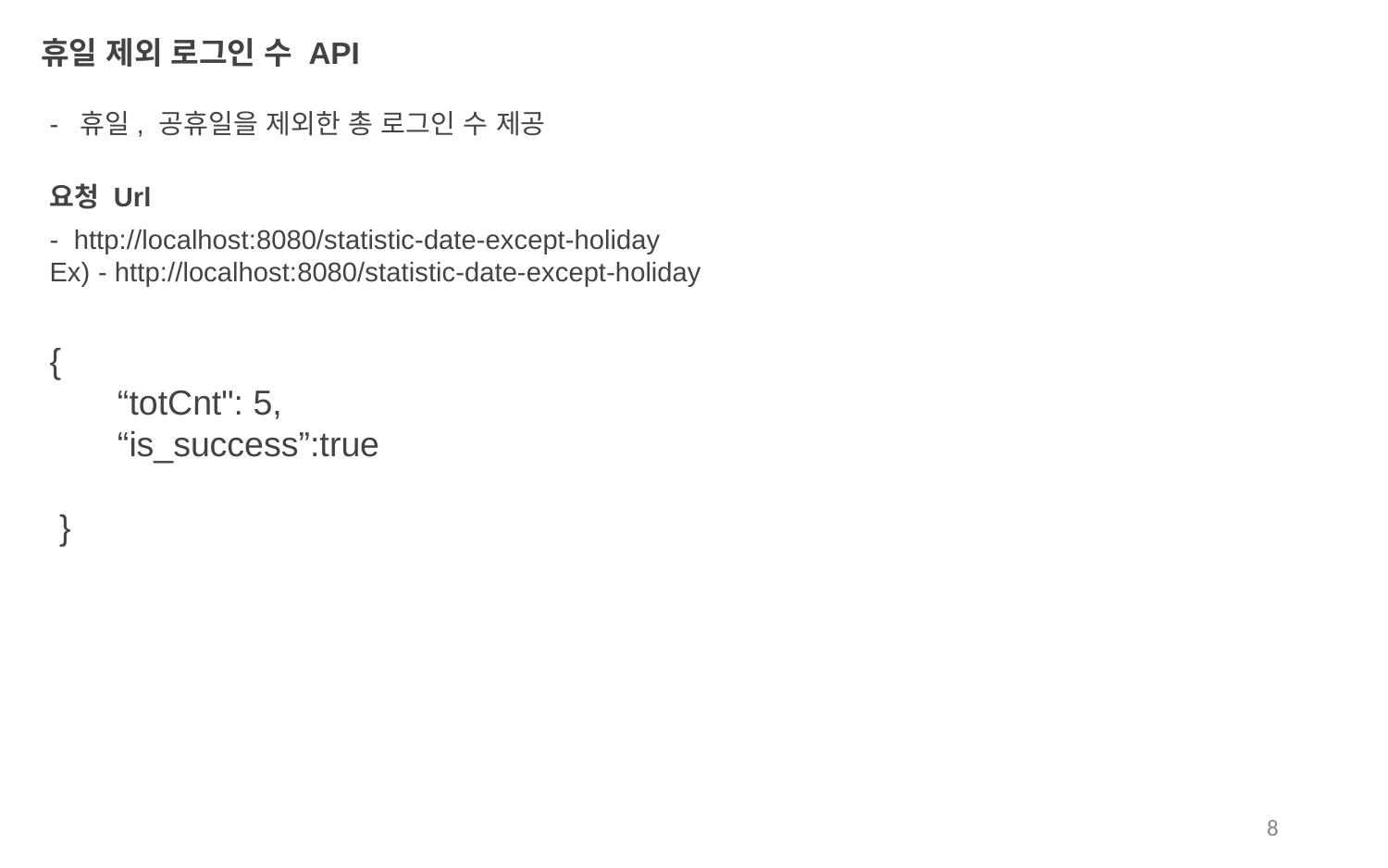

휴일 제외 로그인 수 API
-  휴일, 공휴일을 제외한 총 로그인 수 제공
요청 Url
-  http://localhost:8080/statistic-date-except-holiday
Ex) - http://localhost:8080/statistic-date-except-holiday
{
       “totCnt": 5,
       “is_success”:true

 }

8